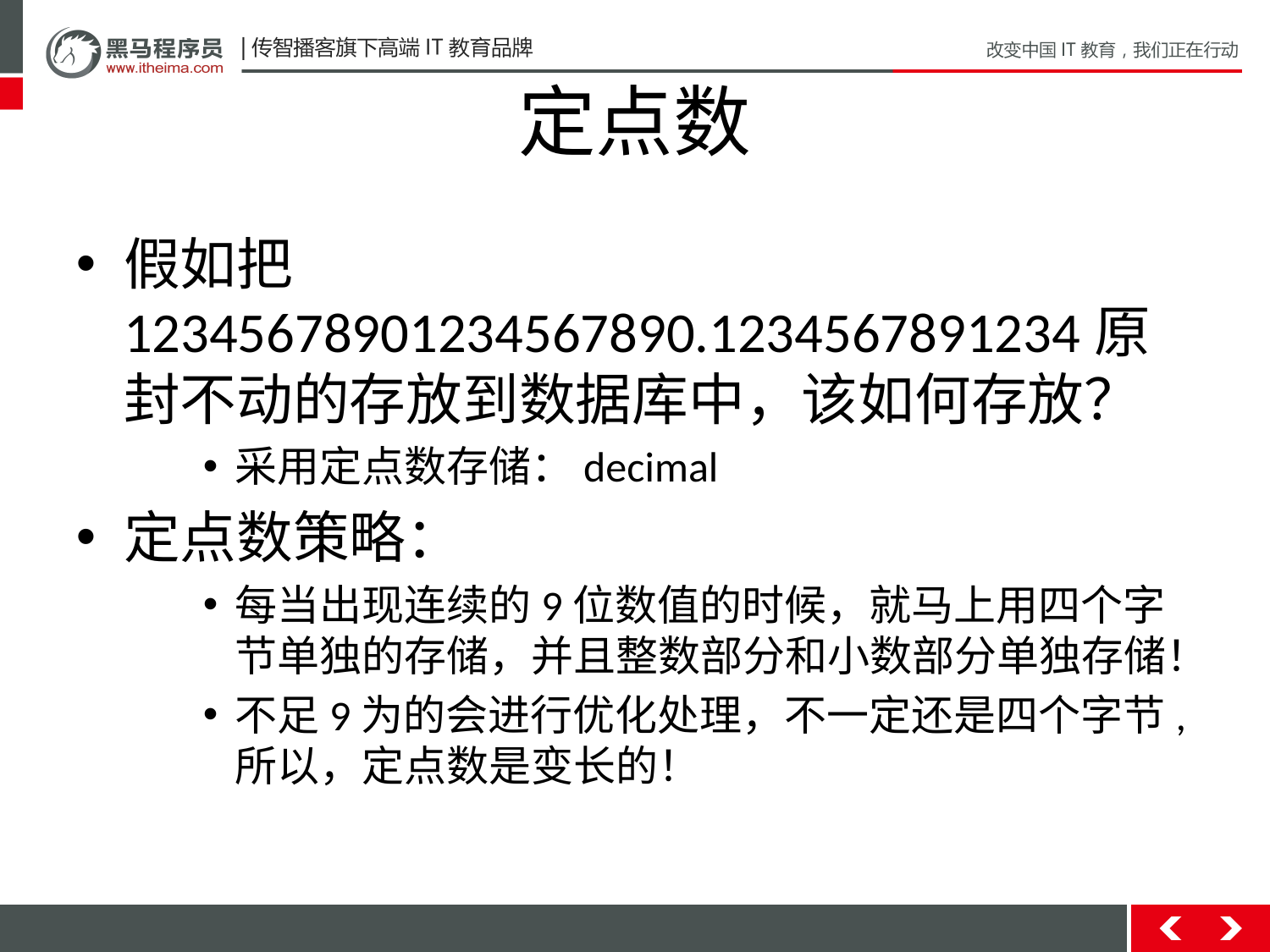

# 定点数
假如把12345678901234567890.1234567891234原封不动的存放到数据库中，该如何存放？
采用定点数存储：decimal
定点数策略：
每当出现连续的9位数值的时候，就马上用四个字节单独的存储，并且整数部分和小数部分单独存储！
不足9为的会进行优化处理，不一定还是四个字节,所以，定点数是变长的！